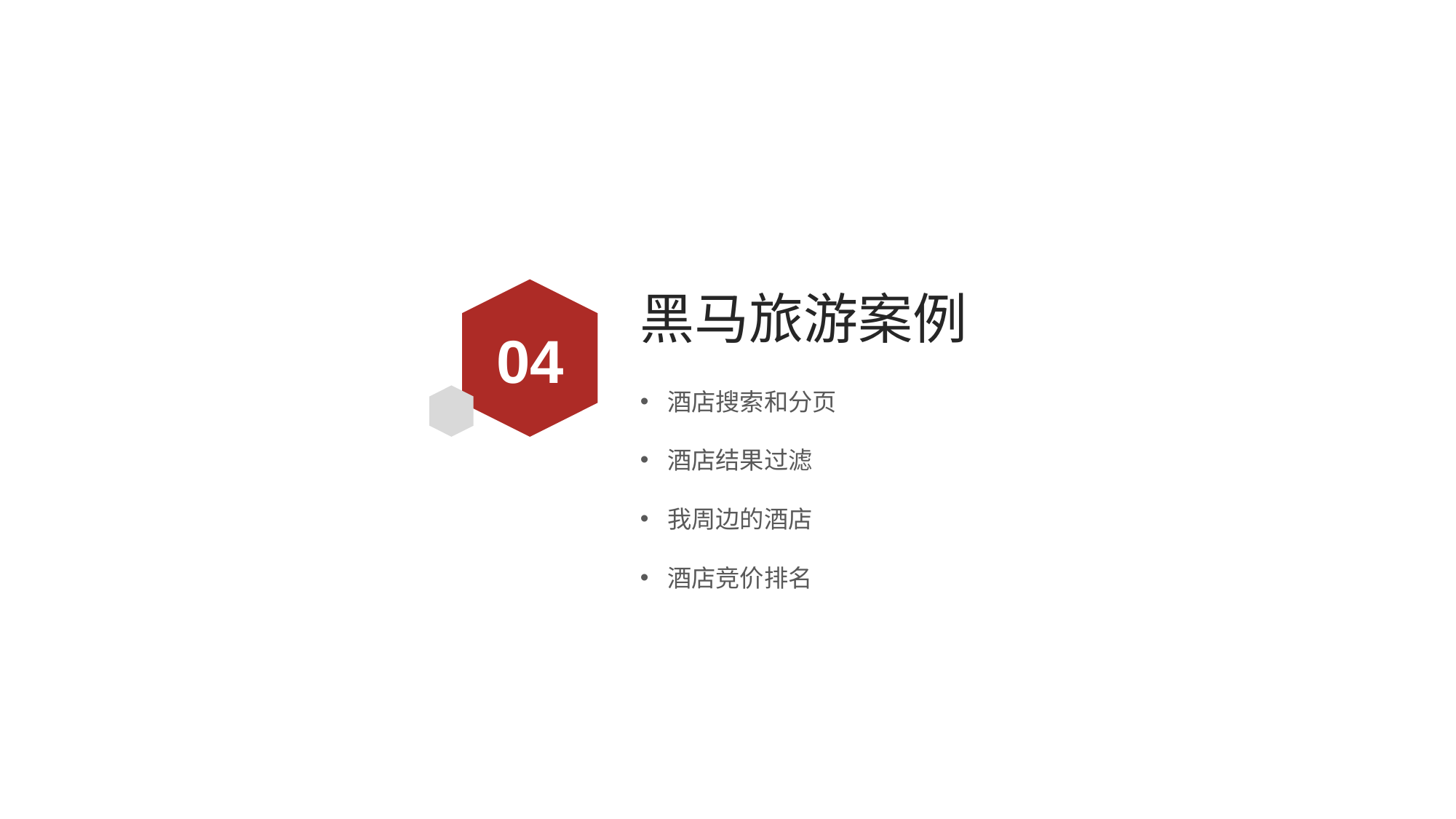

# 黑马旅游案例
04
酒店搜索和分页
酒店结果过滤
我周边的酒店
酒店竞价排名